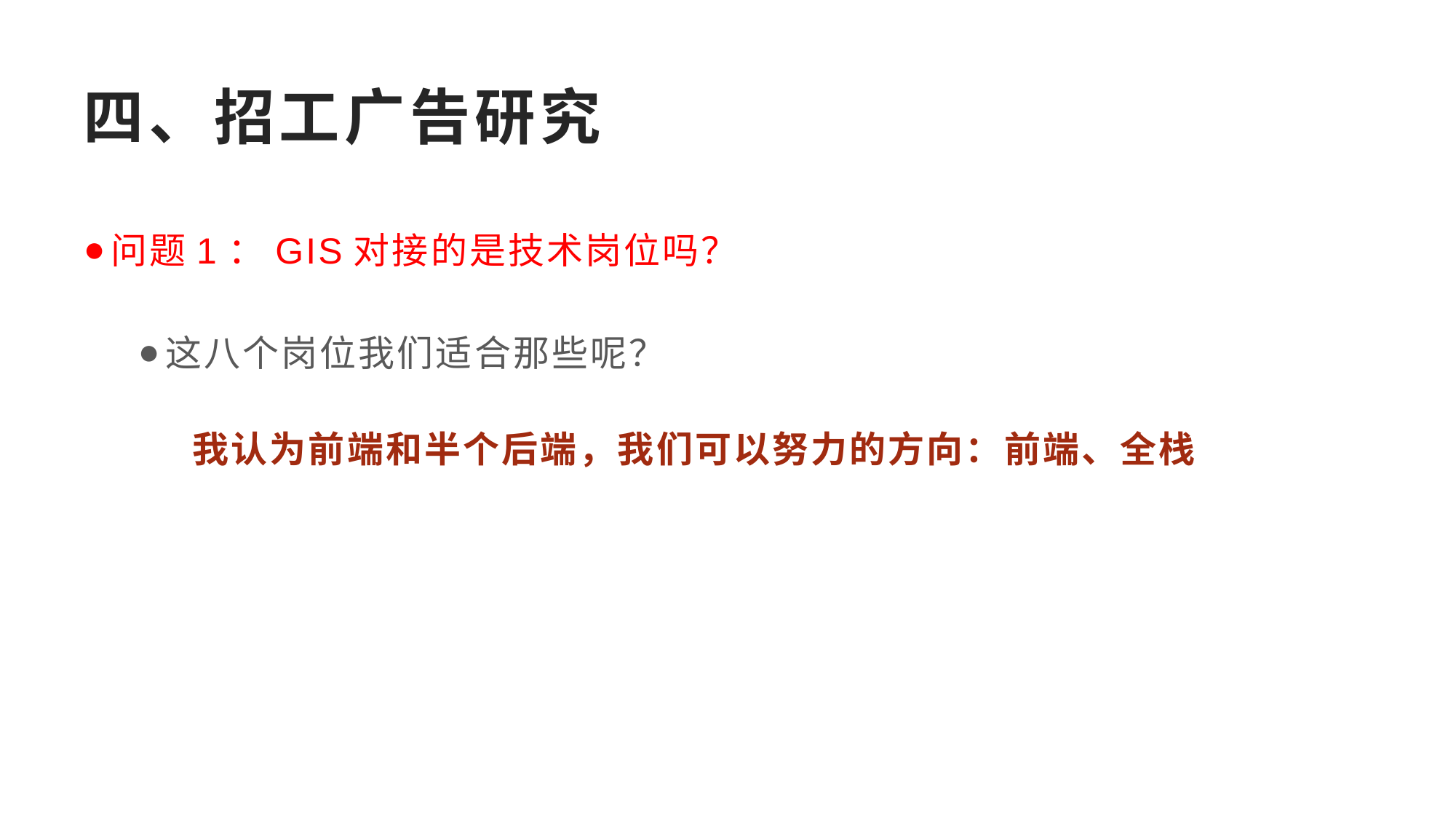

# 四、招工广告研究
问题1：GIS对接的是技术岗位吗？
这八个岗位我们适合那些呢？
我认为前端和半个后端，我们可以努力的方向：前端、全栈